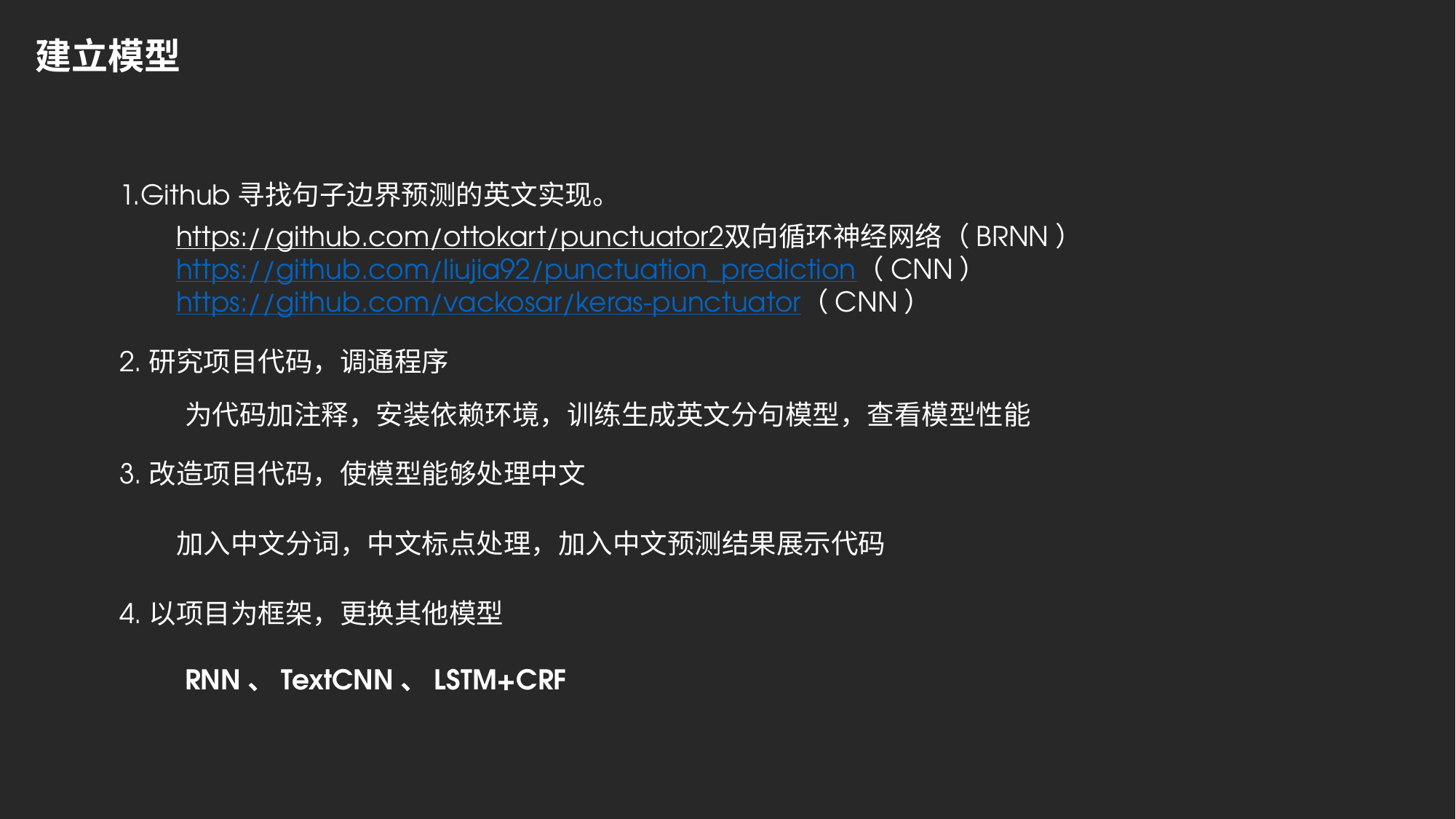

建立模型
1.Github寻找句子边界预测的英文实现。
https://github.com/ottokart/punctuator2双向循环神经网络（BRNN）
https://github.com/liujia92/punctuation_prediction（CNN）
https://github.com/vackosar/keras-punctuator（CNN）

2.研究项目代码，调通程序
为代码加注释，安装依赖环境，训练生成英文分句模型，查看模型性能
3.改造项目代码，使模型能够处理中文
加入中文分词，中文标点处理，加入中文预测结果展示代码
4.以项目为框架，更换其他模型
RNN、TextCNN、LSTM+CRF